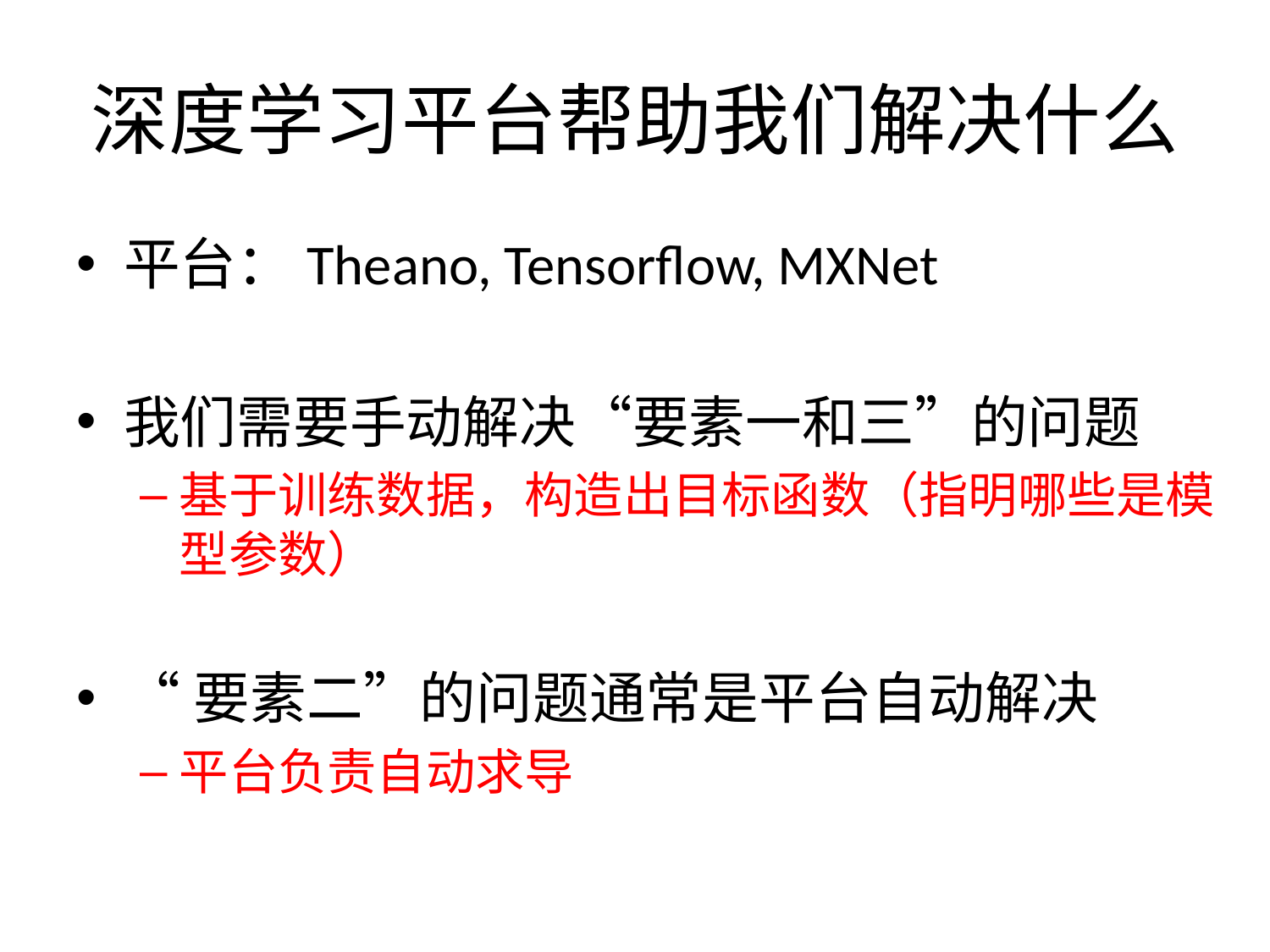

# 深度学习平台帮助我们解决什么
平台：Theano, Tensorflow, MXNet

我们需要手动解决“要素一和三”的问题
基于训练数据，构造出目标函数（指明哪些是模型参数）

“要素二”的问题通常是平台自动解决
平台负责自动求导